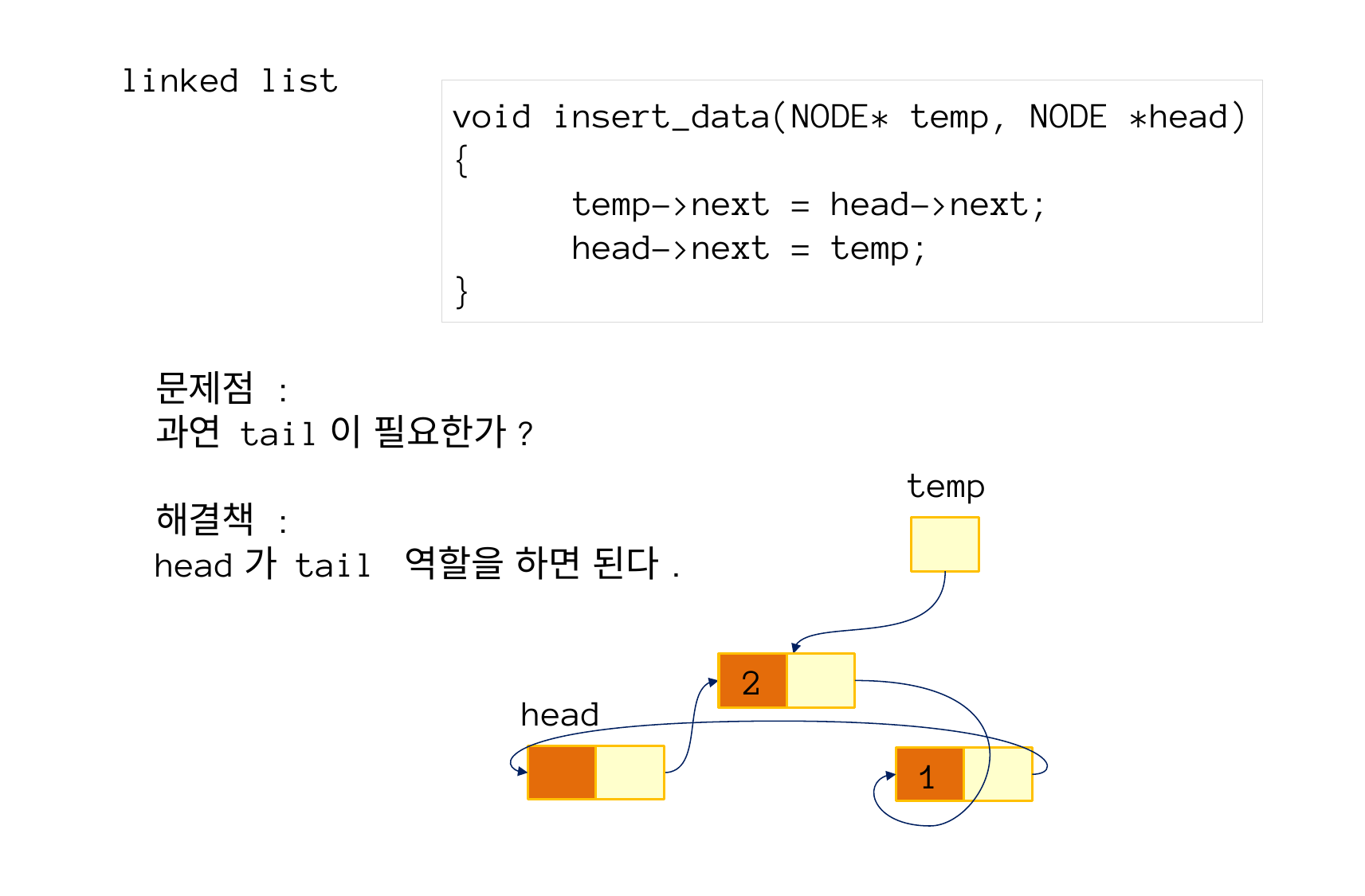

linked list
void insert_data(NODE* temp, NODE *head)
{
	temp->next = head->next;
	head->next = temp;
}
문제점 :
과연 tail이 필요한가?

해결책 :
head가 tail 역할을 하면 된다.
temp

2

head

1